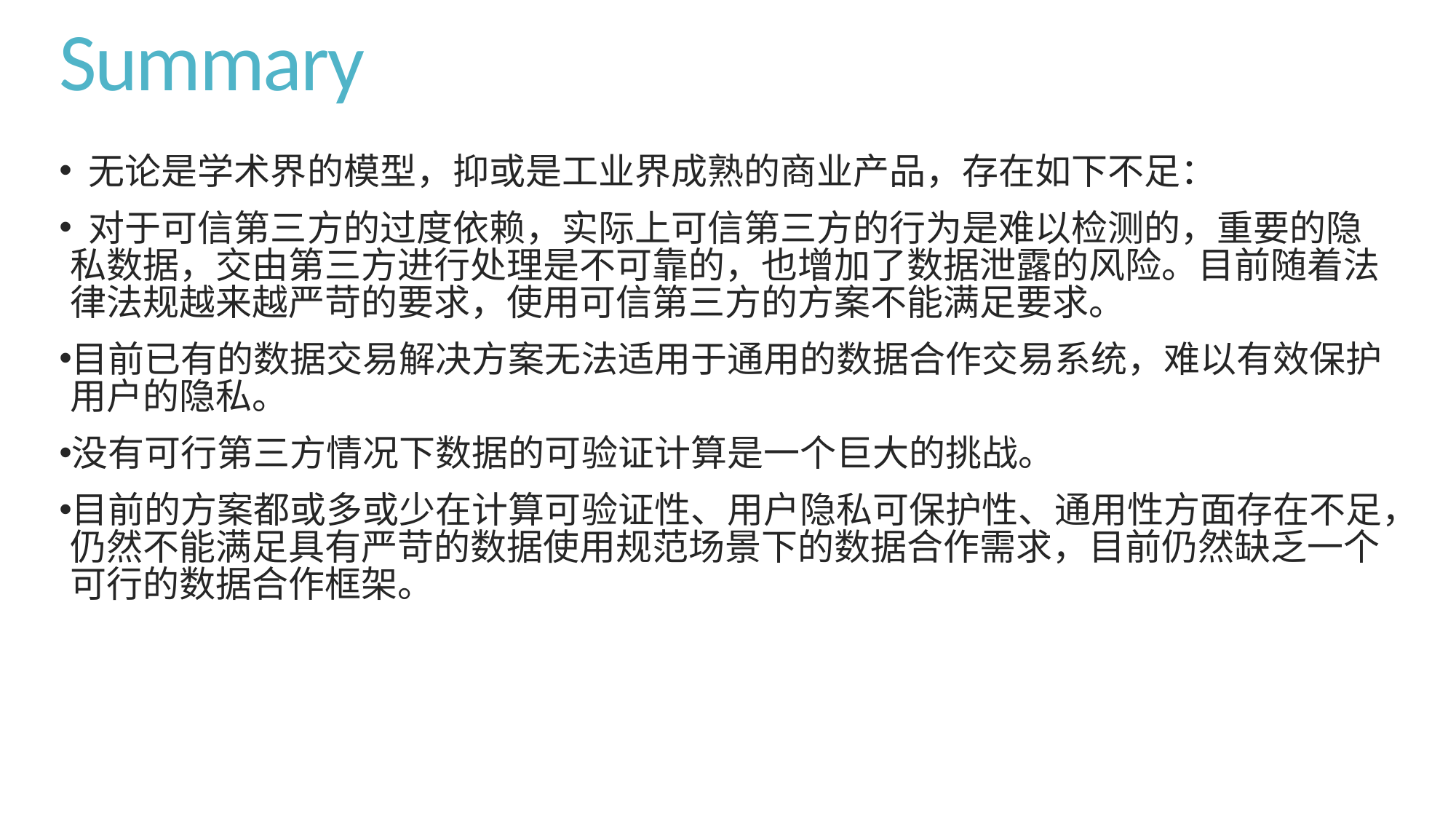

# Summary
 无论是学术界的模型，抑或是工业界成熟的商业产品，存在如下不足：
 对于可信第三方的过度依赖，实际上可信第三方的行为是难以检测的，重要的隐私数据，交由第三方进行处理是不可靠的，也增加了数据泄露的风险。目前随着法律法规越来越严苛的要求，使用可信第三方的方案不能满足要求。
目前已有的数据交易解决方案无法适用于通用的数据合作交易系统，难以有效保护用户的隐私。
没有可行第三方情况下数据的可验证计算是一个巨大的挑战。
目前的方案都或多或少在计算可验证性、用户隐私可保护性、通用性方面存在不足，仍然不能满足具有严苛的数据使用规范场景下的数据合作需求，目前仍然缺乏一个可行的数据合作框架。